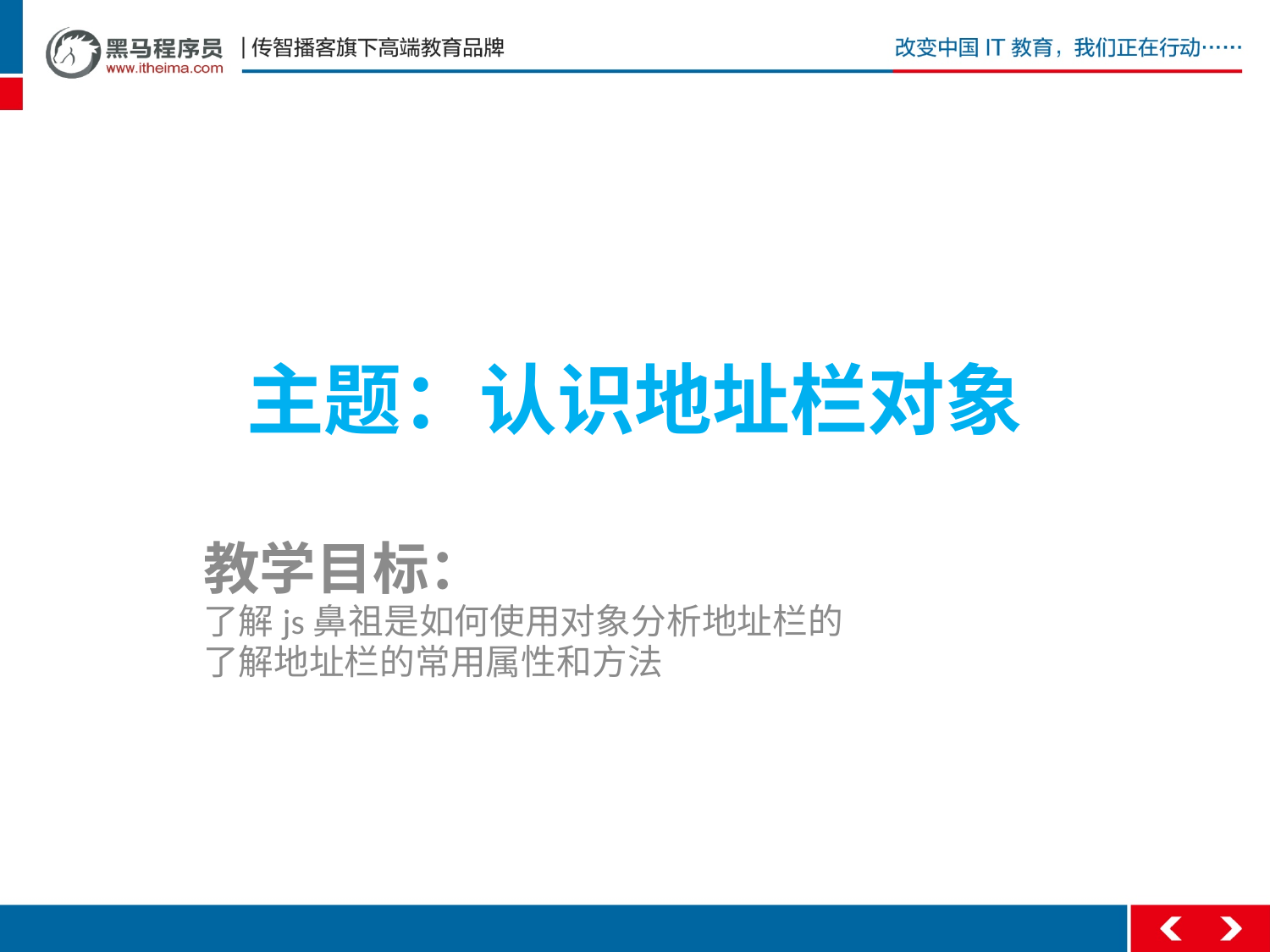

# 主题：认识地址栏对象
教学目标：
了解js鼻祖是如何使用对象分析地址栏的
了解地址栏的常用属性和方法